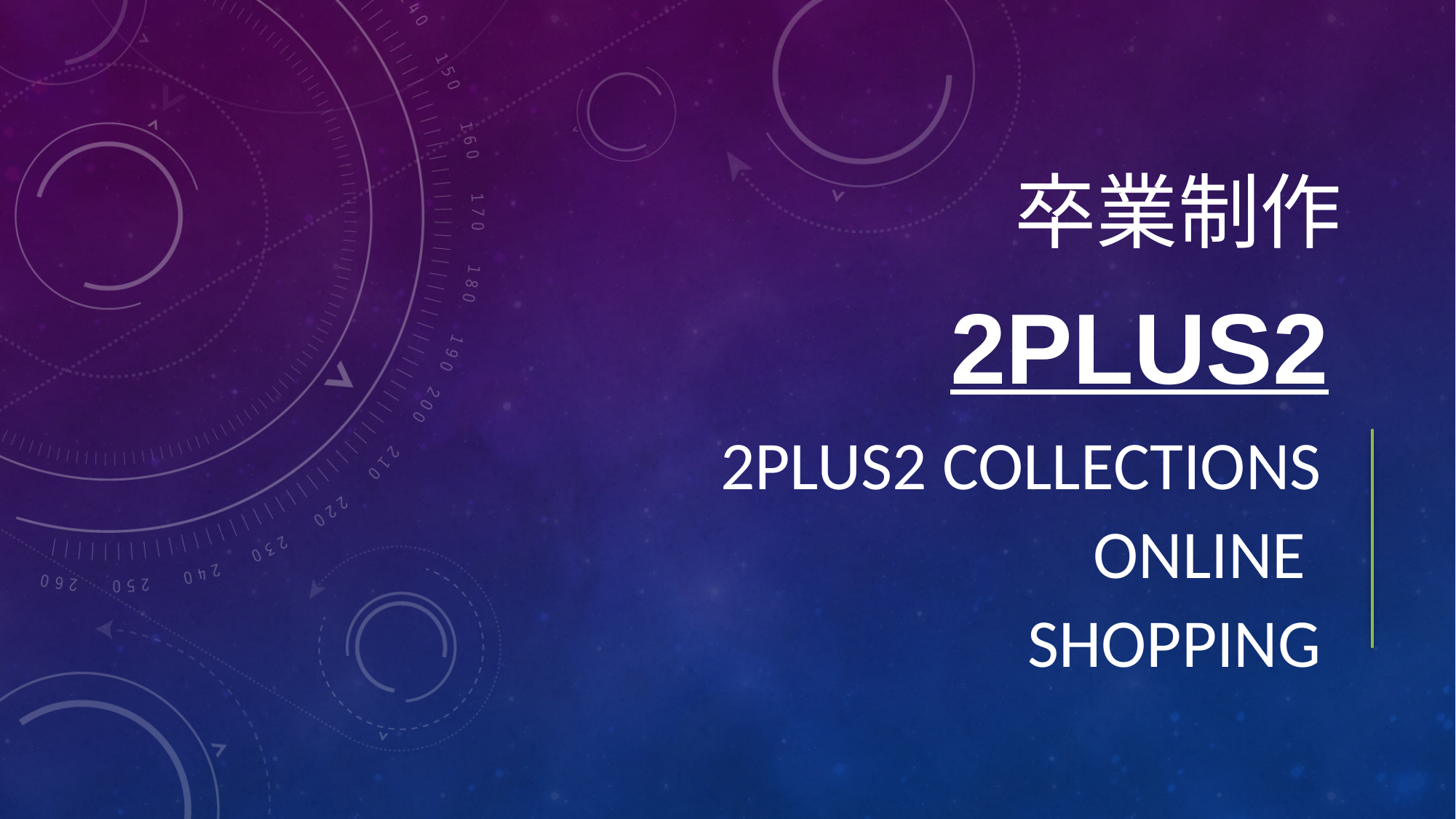

# 2plus2
卒業制作
2plus2 collections
Online
Shopping